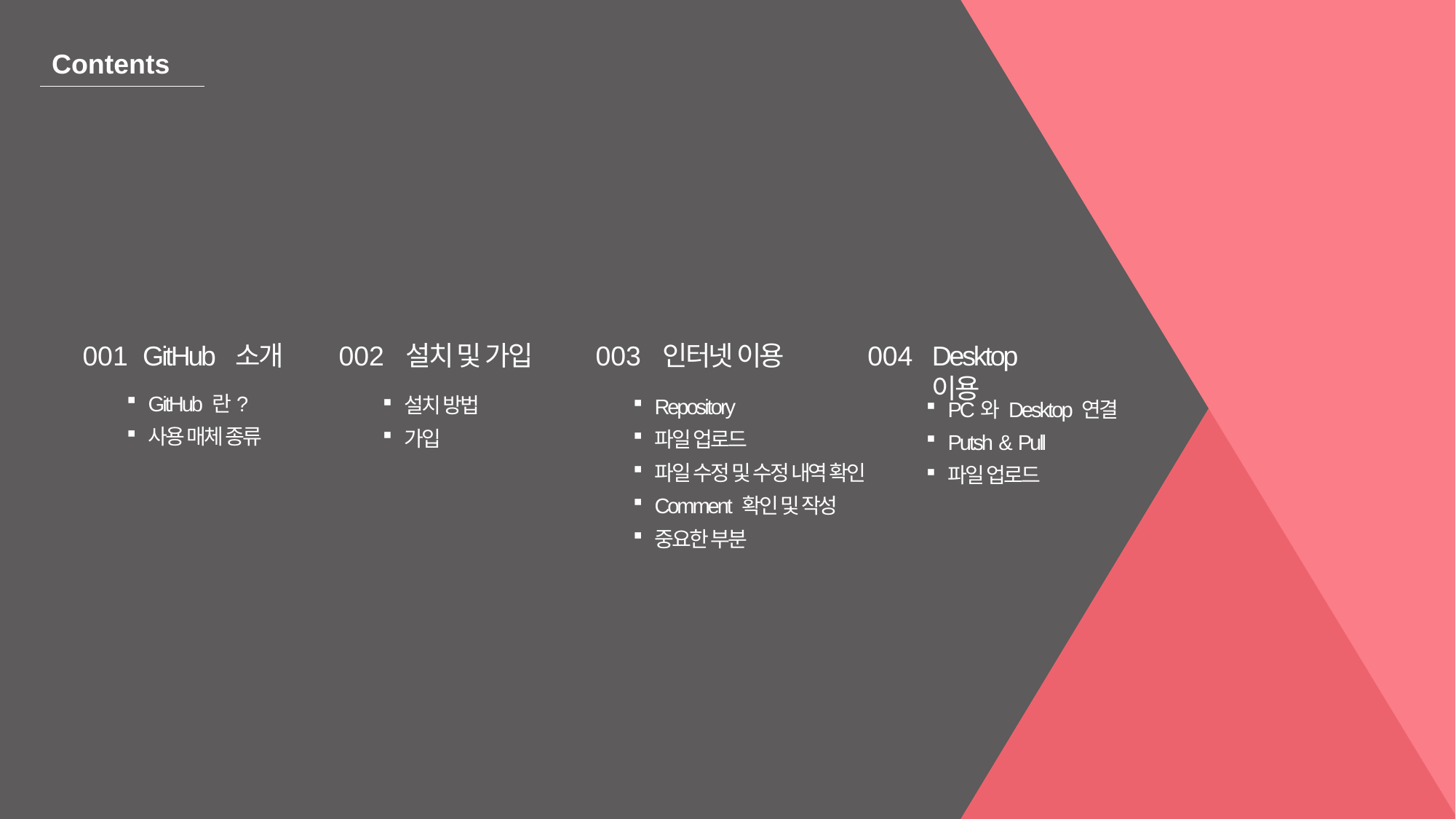

Contents
001
GitHub  소개
002
설치 및 가입
003
인터넷 이용
004
Desktop 이용
GitHub 란?
사용 매체 종류
설치 방법
가입
Repository
파일 업로드
파일 수정 및 수정 내역 확인
Comment 확인 및 작성
중요한 부분
PC와 Desktop 연결
Putsh  &  Pull
파일 업로드